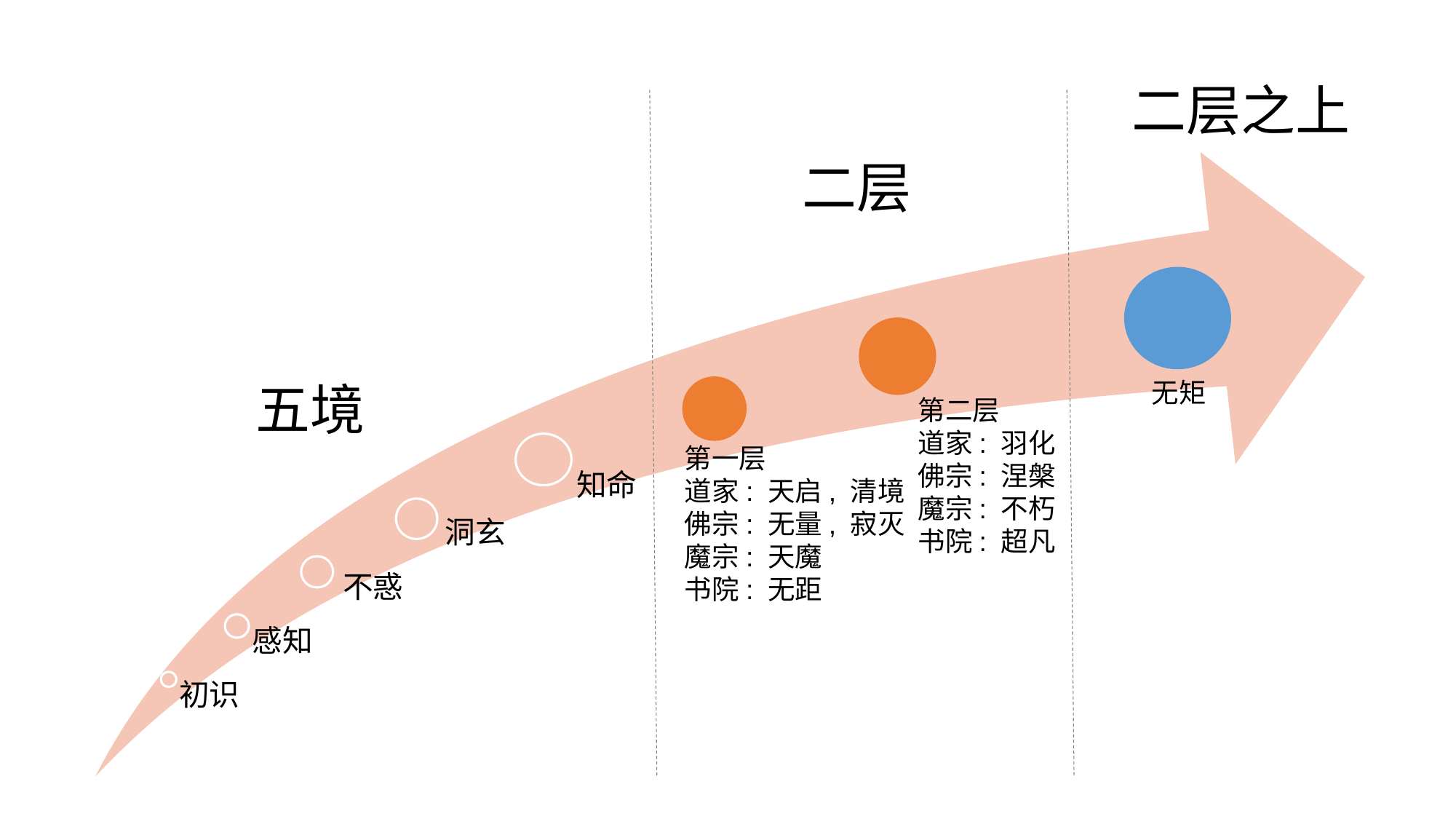

二层之上
二层

五境
无矩

第二层
道家: 羽化
佛宗: 涅槃
魔宗: 不朽
书院: 超凡

第一层
道家: 天启, 清境
佛宗: 无量, 寂灭
魔宗: 天魔
书院: 无距
知命

洞玄

不惑

感知

初识